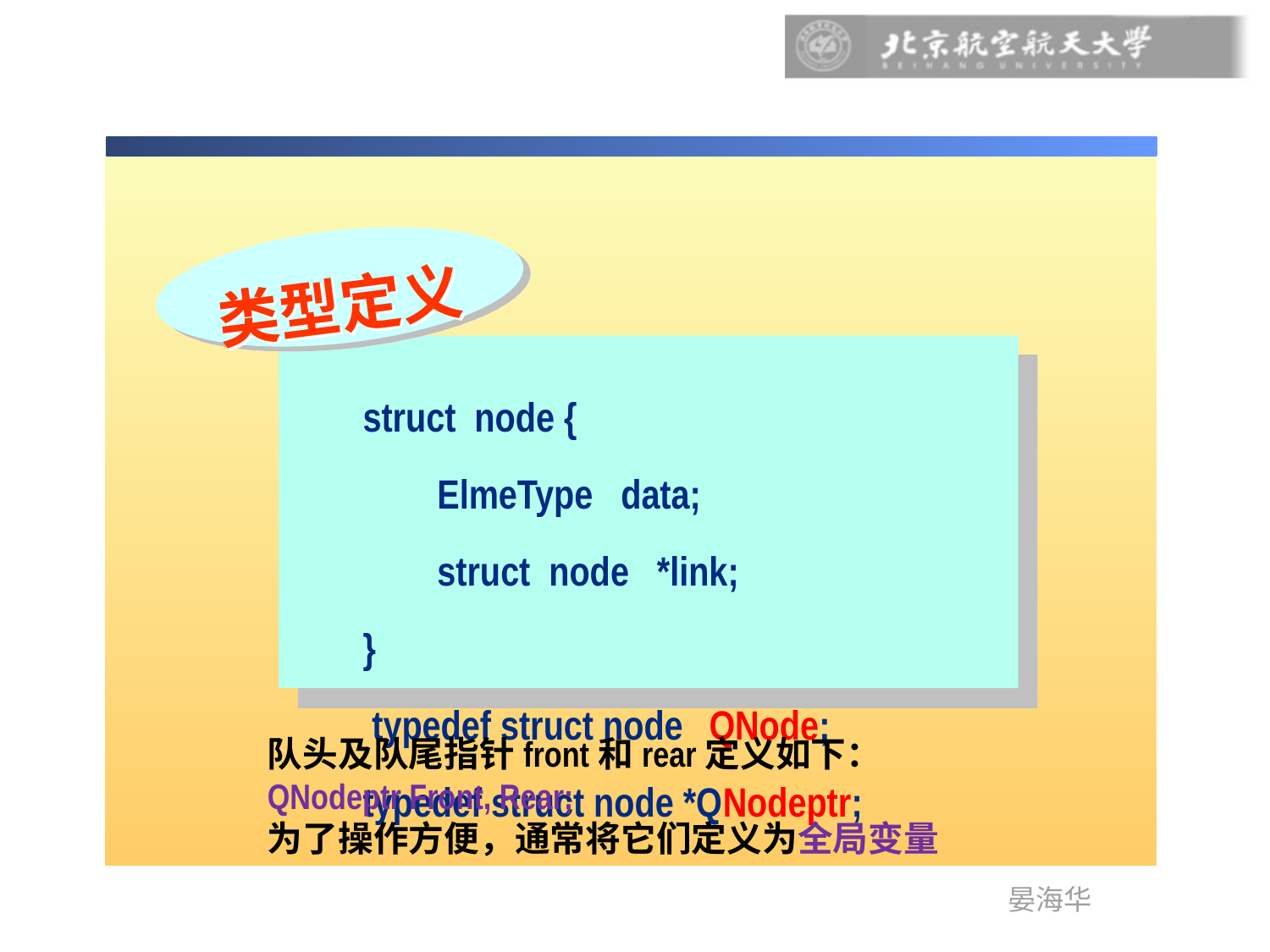

类型定义

struct  node {
        ElmeType   data;
        struct  node   *link;
}
 typedef struct node  QNode; typedef struct node *QNodeptr;
队头及队尾指针front和rear定义如下：
QNodeptr Front, Rear;
为了操作方便，通常将它们定义为全局变量